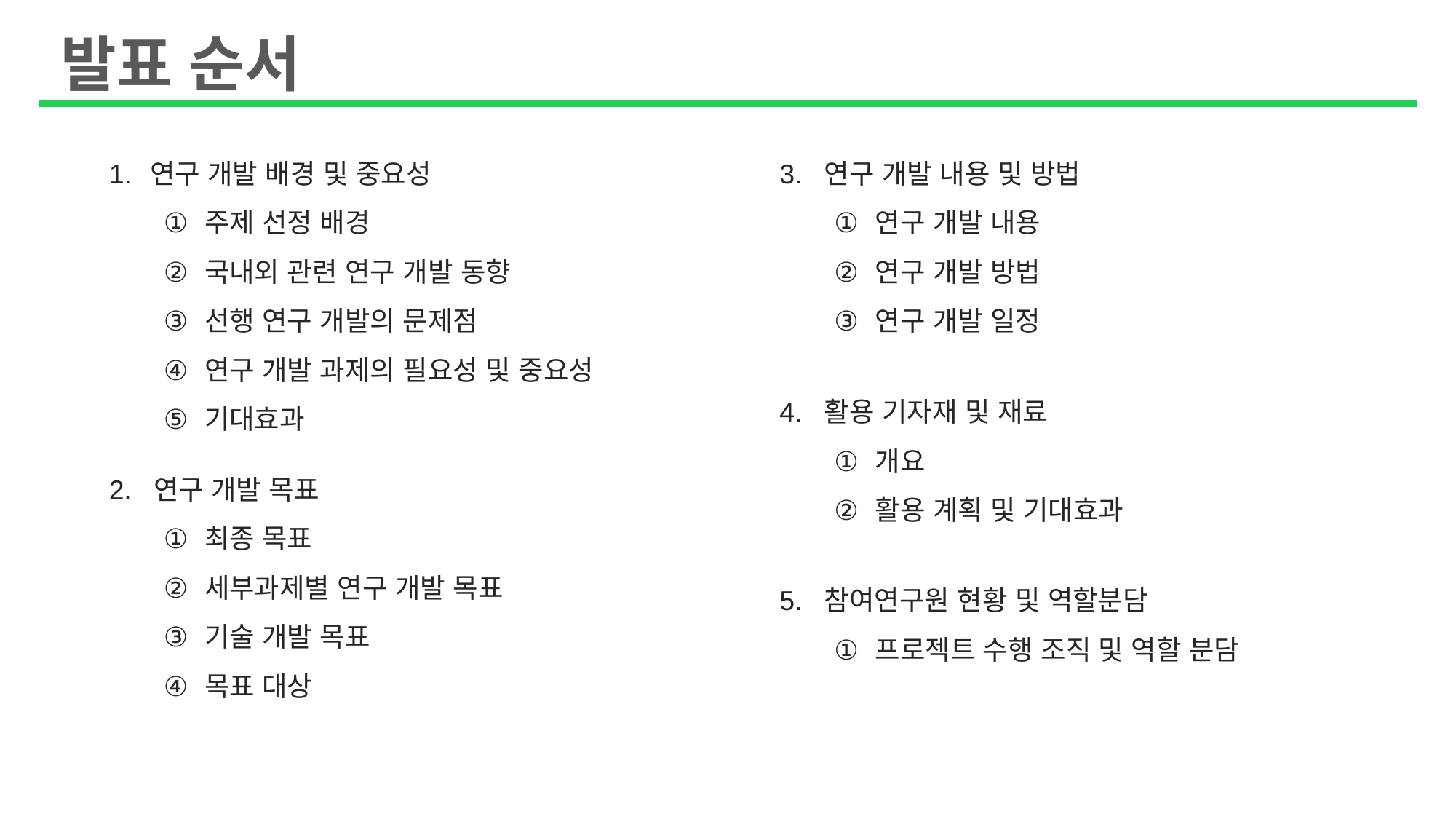

발표 순서
연구 개발 배경 및 중요성
주제 선정 배경
국내외 관련 연구 개발 동향
선행 연구 개발의 문제점
연구 개발 과제의 필요성 및 중요성
기대효과
3.  연구 개발 내용 및 방법
연구 개발 내용
연구 개발 방법
연구 개발 일정
4.  활용 기자재 및 재료
개요
활용 계획 및 기대효과
2.  연구 개발 목표
최종 목표
세부과제별 연구 개발 목표
기술 개발 목표
목표 대상
5.  참여연구원 현황 및 역할분담
프로젝트 수행 조직 및 역할 분담